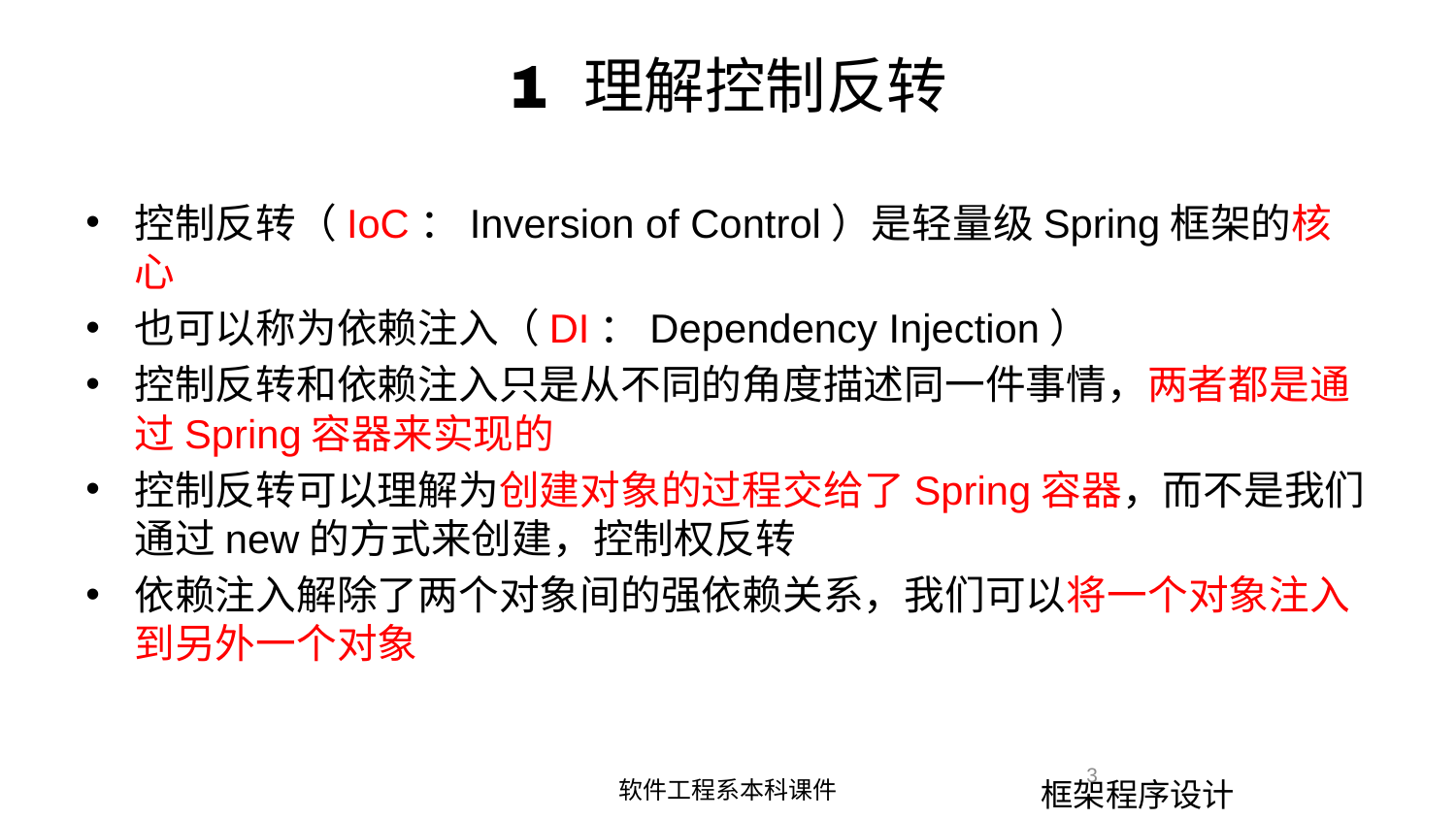

# 1 理解控制反转
控制反转（IoC：Inversion of Control）是轻量级Spring框架的核心
也可以称为依赖注入（DI：Dependency Injection）
控制反转和依赖注入只是从不同的角度描述同一件事情，两者都是通过Spring容器来实现的
控制反转可以理解为创建对象的过程交给了Spring容器，而不是我们通过new的方式来创建，控制权反转
依赖注入解除了两个对象间的强依赖关系，我们可以将一个对象注入到另外一个对象

3
软件工程系本科课件
框架程序设计java